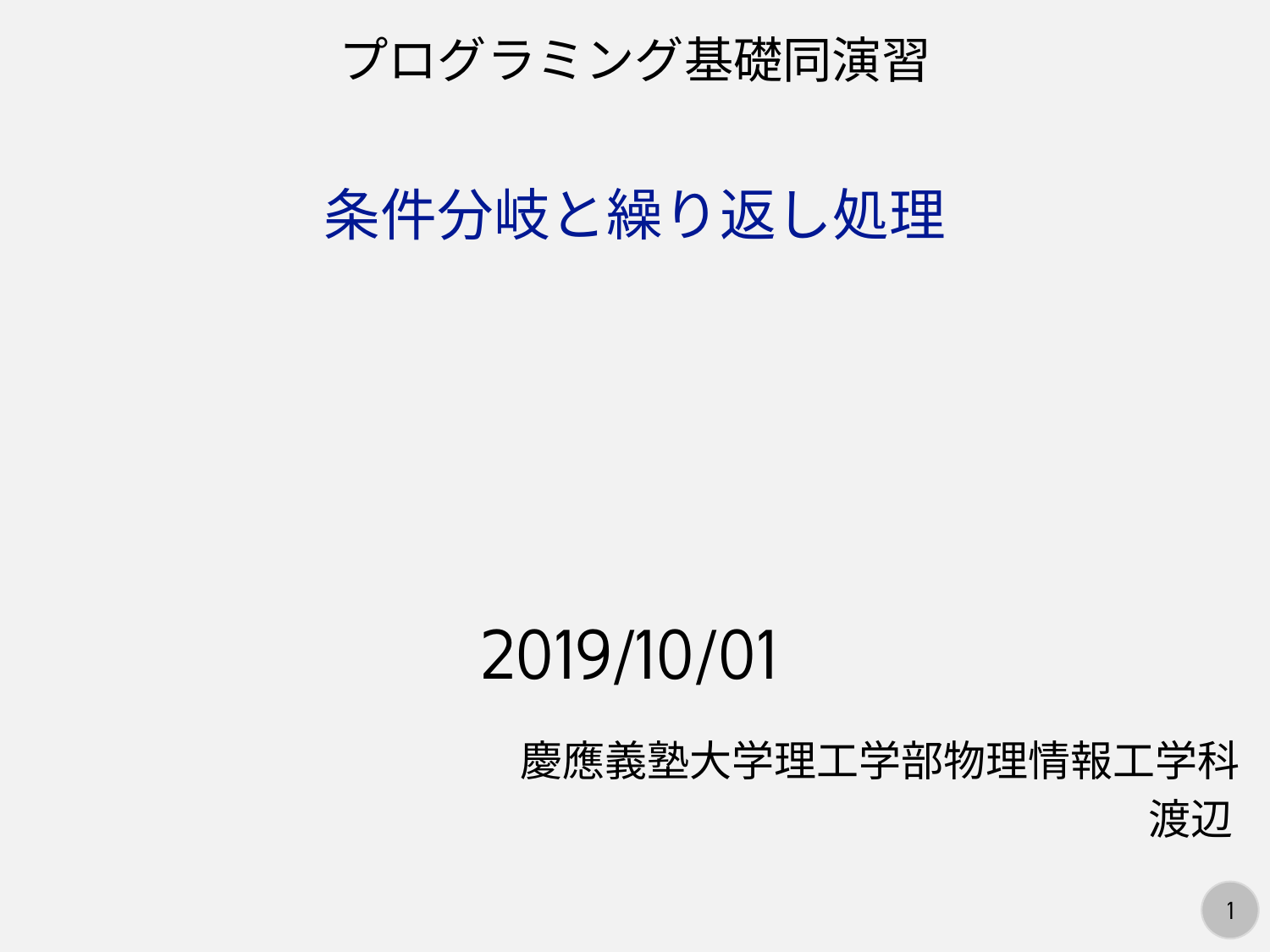

プログラミング基礎同演習
条件分岐と繰り返し処理
2019/10/01
慶應義塾大学理工学部物理情報工学科
渡辺